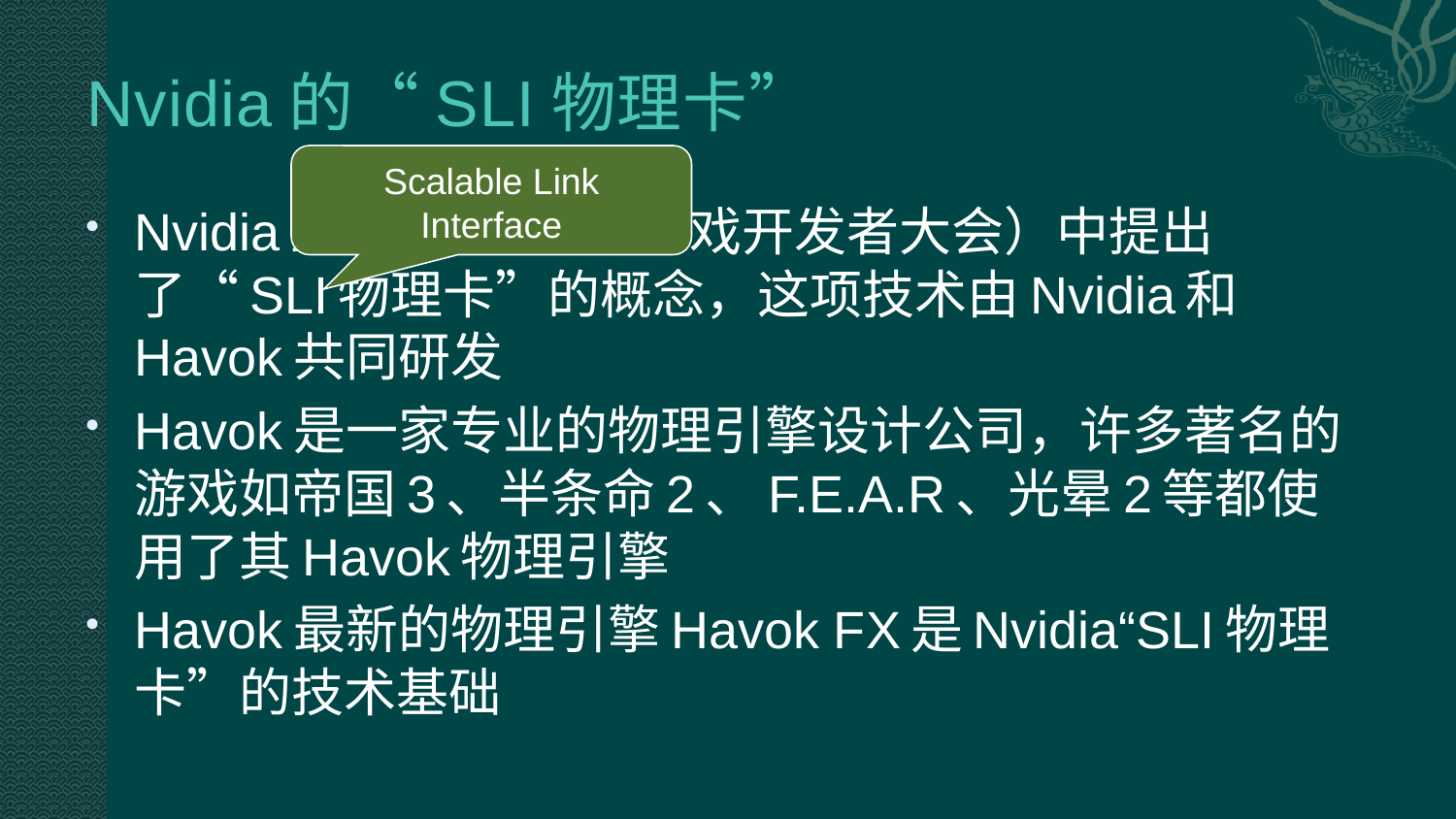

# Nvidia的“SLI物理卡”
Scalable Link Interface
Nvidia最近的GDC（游戏开发者大会）中提出了“SLI物理卡”的概念，这项技术由Nvidia和Havok共同研发
Havok是一家专业的物理引擎设计公司，许多著名的游戏如帝国3、半条命2、F.E.A.R、光晕2等都使用了其Havok物理引擎
Havok最新的物理引擎Havok FX是Nvidia“SLI物理卡”的技术基础